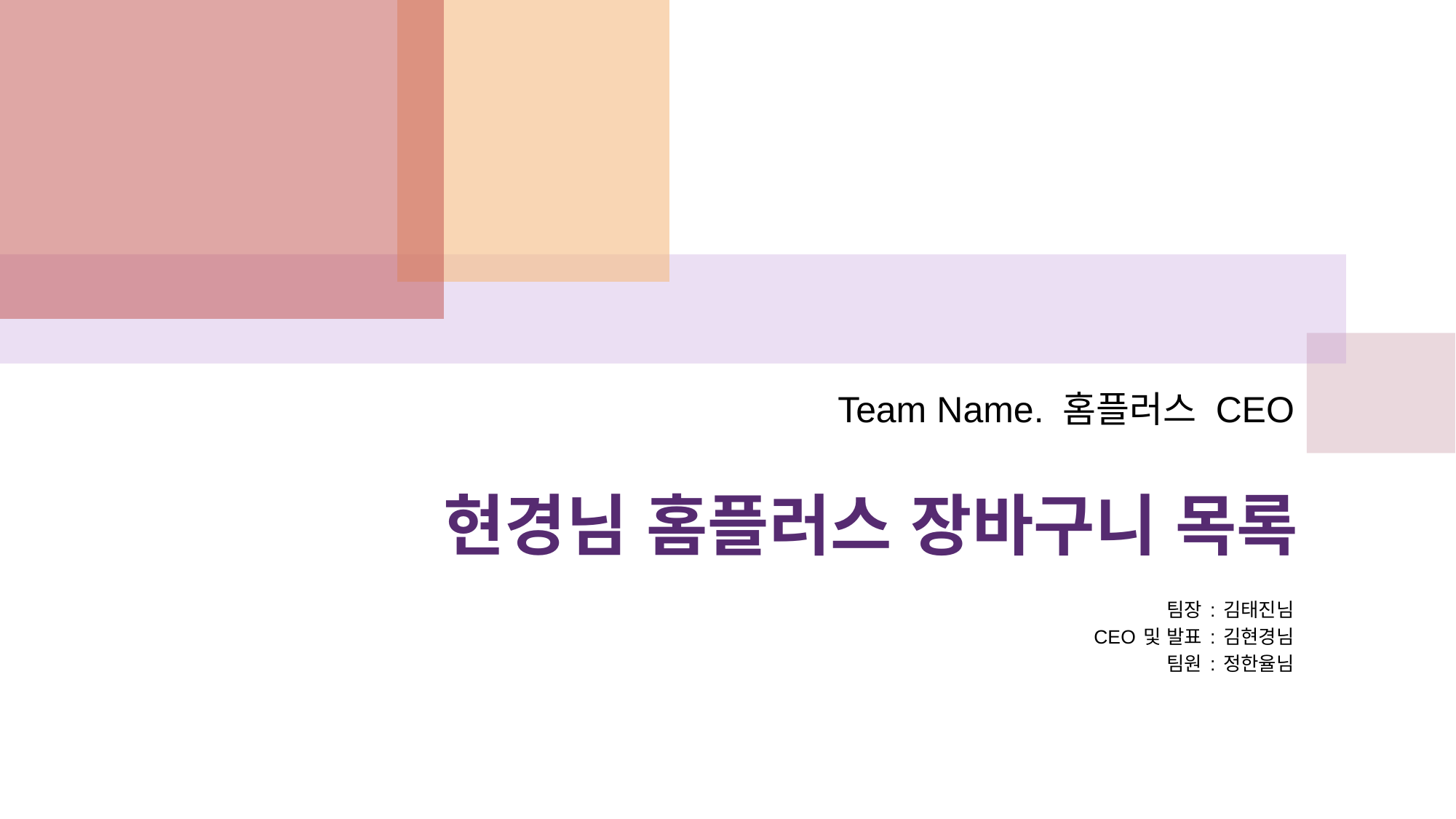

Team Name. 홈플러스 CEO
# 현경님 홈플러스 장바구니 목록
팀장 : 김태진님
CEO 및 발표 : 김현경님
팀원 : 정한율님